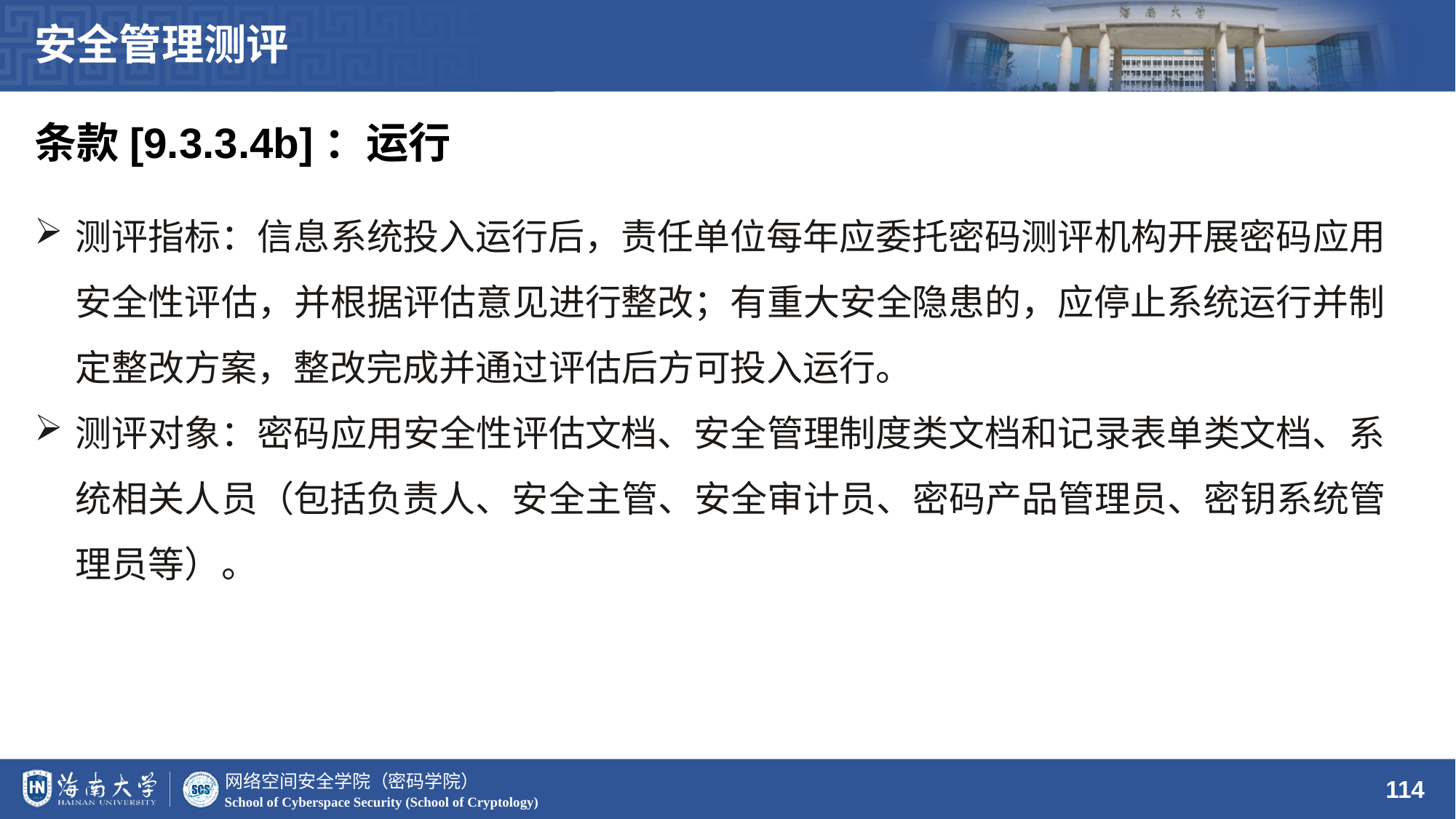

安全管理测评
条款[9.3.3.4b]：运行
测评指标：信息系统投入运行后，责任单位每年应委托密码测评机构开展密码应用安全性评估，并根据评估意见进行整改；有重大安全隐患的，应停止系统运行并制定整改方案，整改完成并通过评估后方可投入运行。
测评对象：密码应用安全性评估文档、安全管理制度类文档和记录表单类文档、系统相关人员（包括负责人、安全主管、安全审计员、密码产品管理员、密钥系统管理员等）。
114